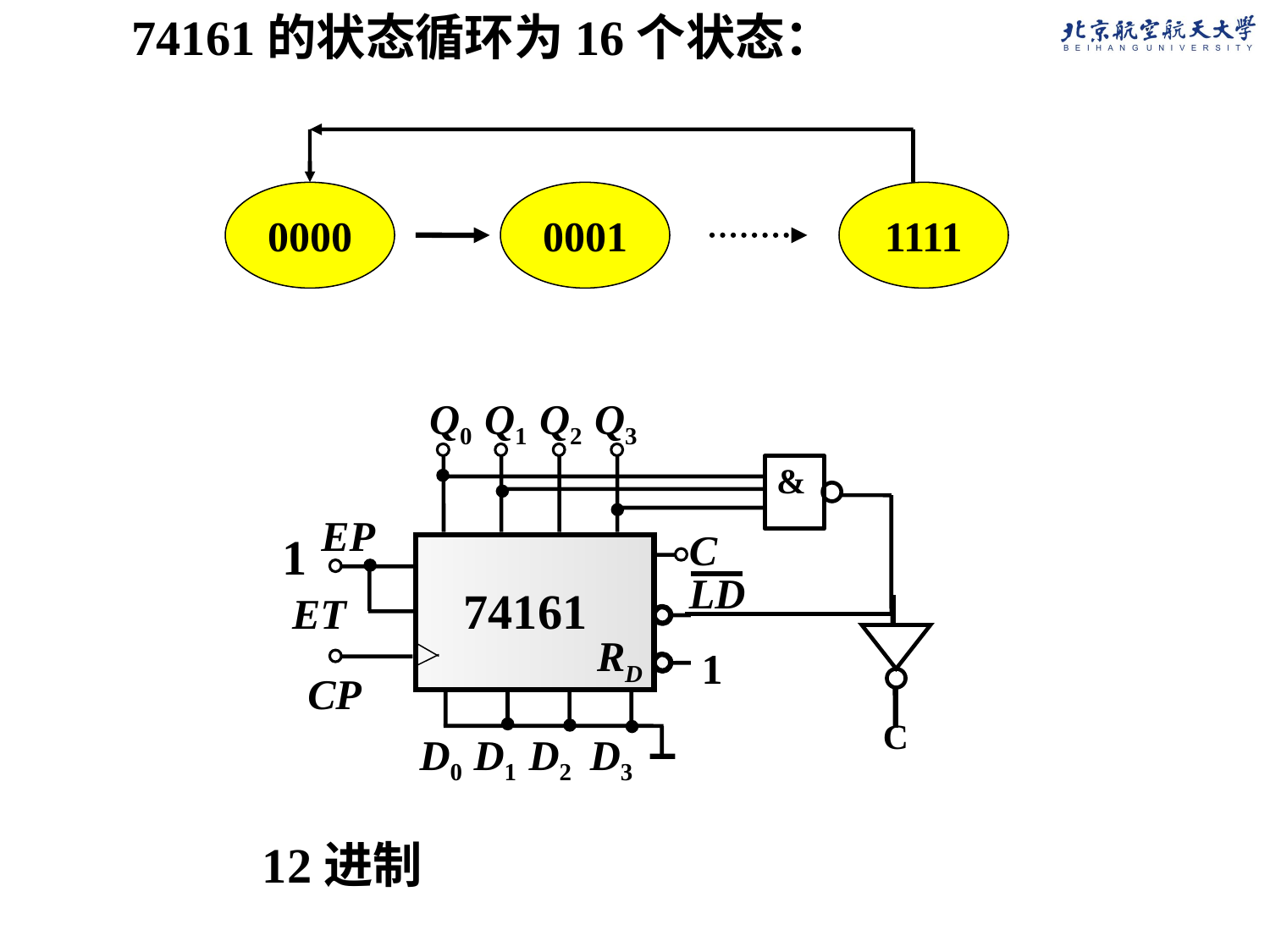

74161的状态循环为16个状态：

0000
0001
1111

Q0  Q1  Q2  Q3

EP

C
1

LD

74161
ET

RD
1

CP

D0   D1  D2   D3
&

 C
12进制
30